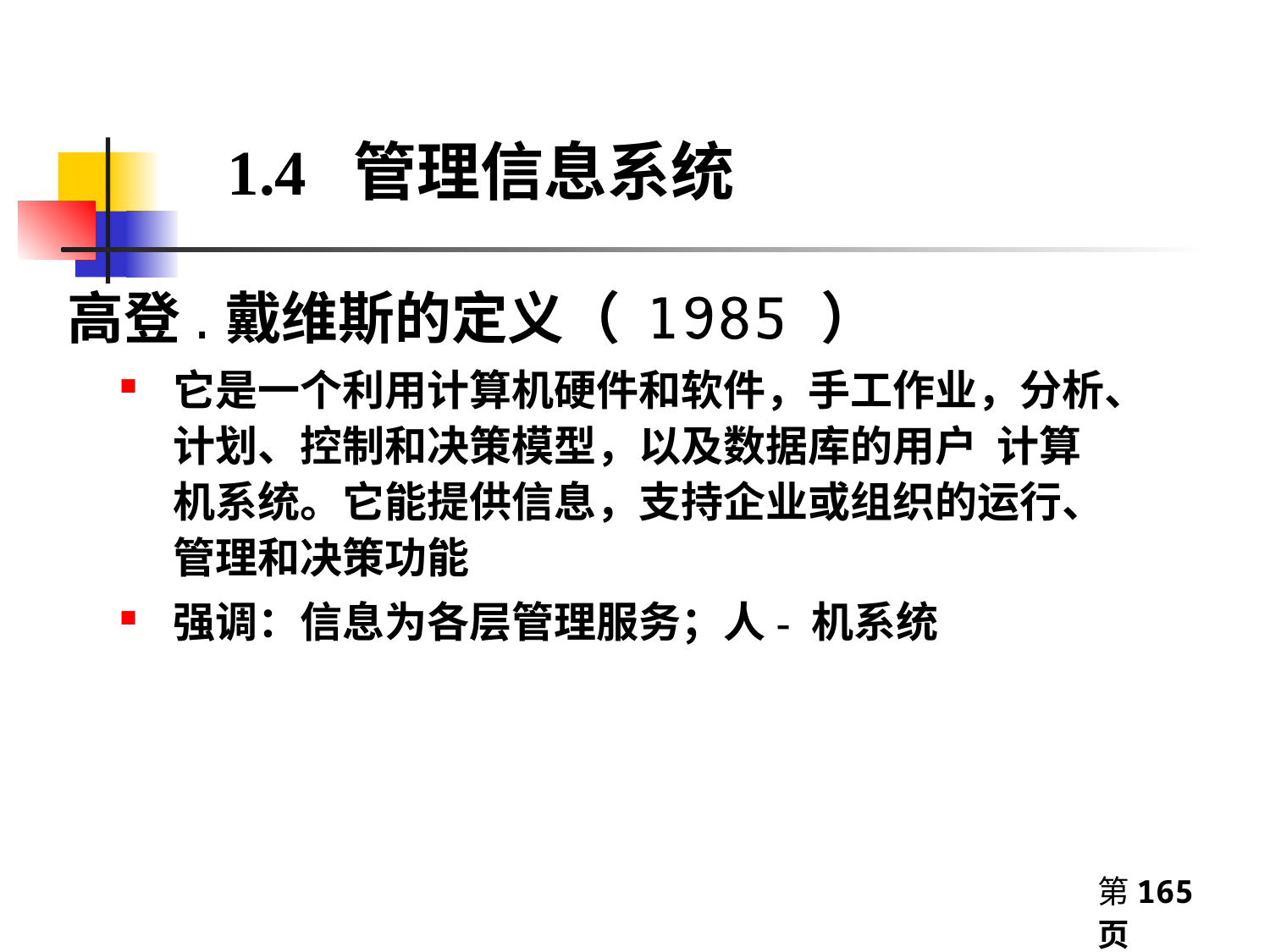

1.4  管理信息系统
高登.戴维斯的定义（ 1985 ）
它是一个利用计算机硬件和软件，手工作业，分析、计划、控制和决策模型，以及数据库的用户  计算机系统。它能提供信息，支持企业或组织的运行、管理和决策功能
强调：信息为各层管理服务；人- 机系统